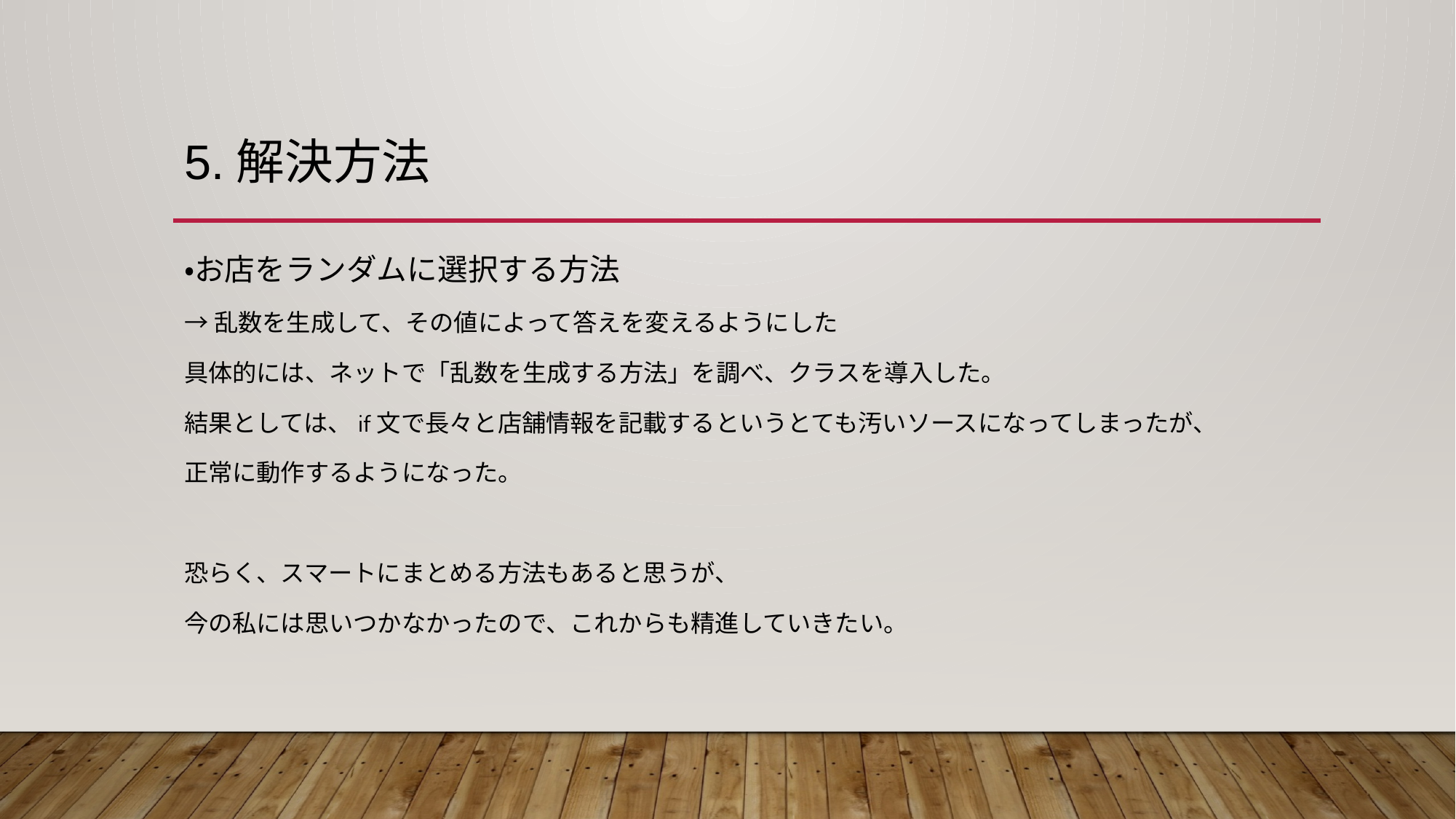

# 5.解決方法
・お店をランダムに選択する方法
→乱数を生成して、その値によって答えを変えるようにした
具体的には、ネットで「乱数を生成する方法」を調べ、クラスを導入した。
結果としては、if文で長々と店舗情報を記載するというとても汚いソースになってしまったが、
正常に動作するようになった。

恐らく、スマートにまとめる方法もあると思うが、
今の私には思いつかなかったので、これからも精進していきたい。